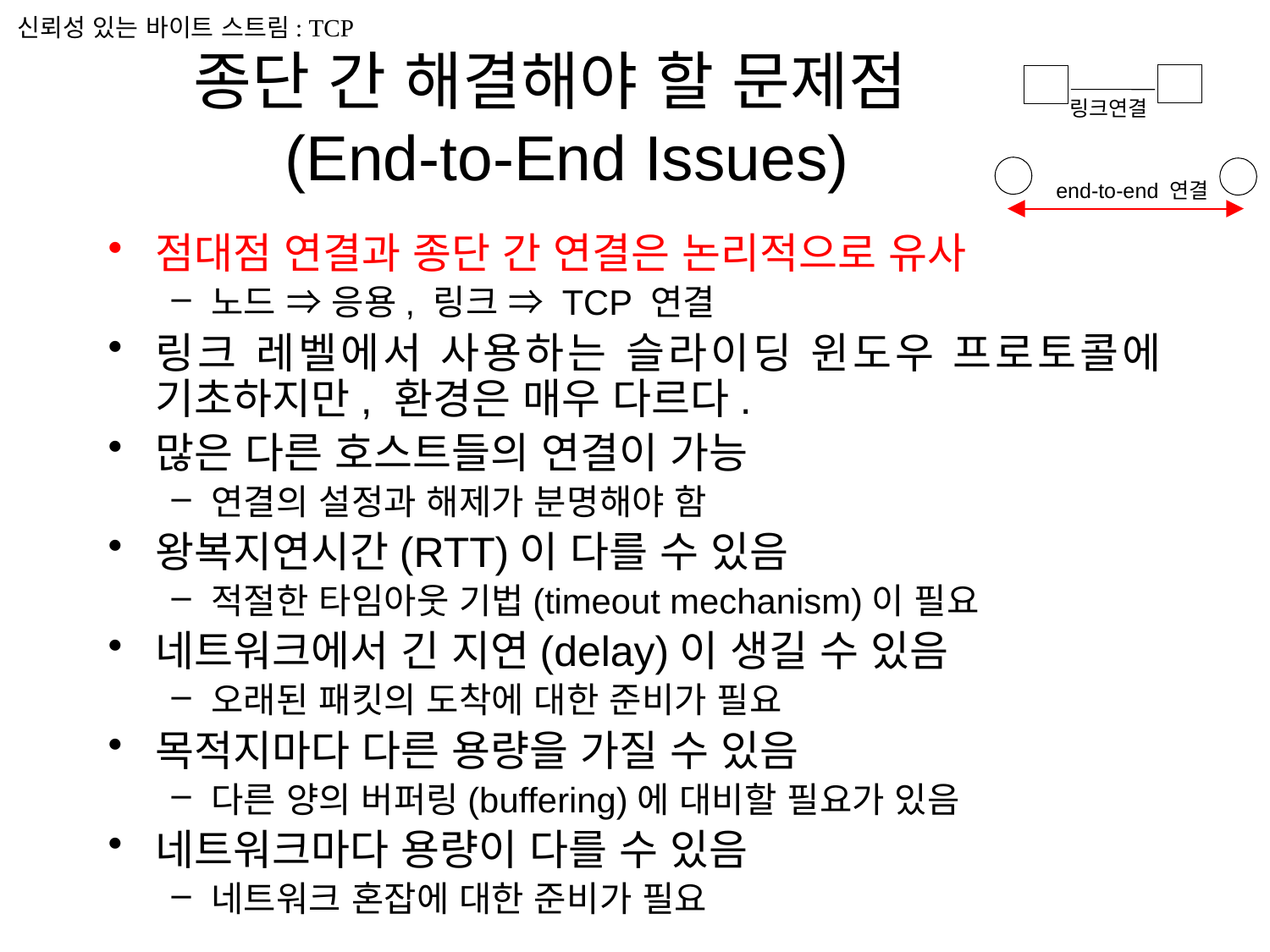

신뢰성 있는 바이트 스트림: TCP
# 종단 간 해결해야 할 문제점 (End-to-End Issues)

링크연결

end-to-end 연결
점대점 연결과 종단 간 연결은 논리적으로 유사
노드 ⇒ 응용, 링크 ⇒ TCP 연결
링크 레벨에서 사용하는 슬라이딩 윈도우 프로토콜에 기초하지만, 환경은 매우 다르다.
많은 다른 호스트들의 연결이 가능
연결의 설정과 해제가 분명해야 함
왕복지연시간(RTT)이 다를 수 있음
적절한 타임아웃 기법(timeout mechanism)이 필요
네트워크에서 긴 지연(delay)이 생길 수 있음
오래된 패킷의 도착에 대한 준비가 필요
목적지마다 다른 용량을 가질 수 있음
다른 양의 버퍼링(buffering)에 대비할 필요가 있음
네트워크마다 용량이 다를 수 있음
네트워크 혼잡에 대한 준비가 필요